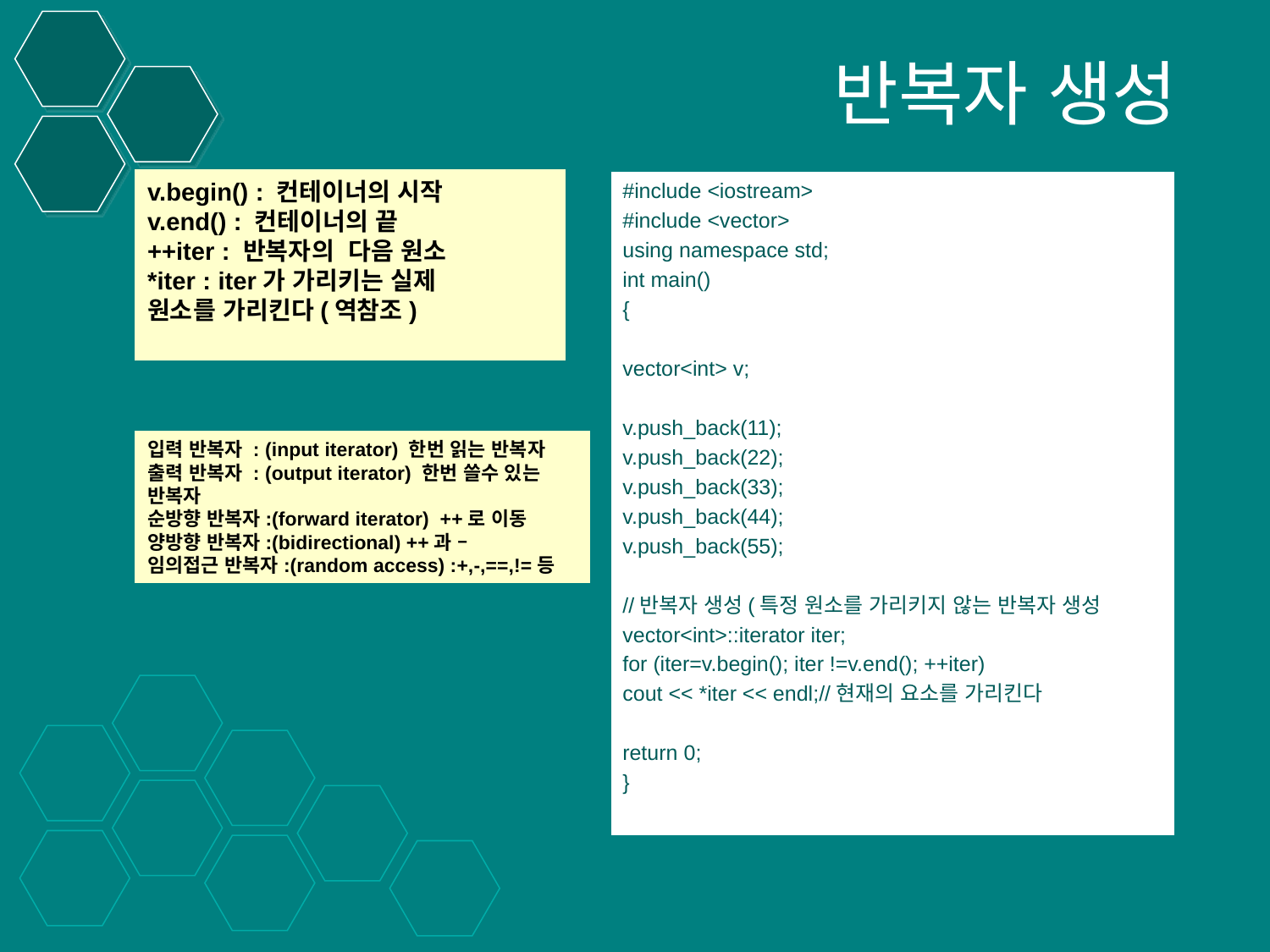

# 반복자 생성
v.begin() : 컨테이너의 시작
v.end() : 컨테이너의 끝
++iter : 반복자의  다음 원소
*iter : iter가 가리키는 실제
원소를 가리킨다(역참조)

#include <iostream>
#include <vector>
using namespace std;
int main()
{

vector<int> v;

v.push_back(11);
v.push_back(22);
v.push_back(33);
v.push_back(44);
v.push_back(55);

//반복자 생성(특정 원소를 가리키지 않는 반복자 생성
vector<int>::iterator iter;
for (iter=v.begin(); iter !=v.end(); ++iter)
cout << *iter << endl;//현재의 요소를 가리킨다

return 0;
}
입력 반복자 : (input iterator) 한번 읽는 반복자
출력 반복자 : (output iterator) 한번 쓸수 있는 반복자
순방향 반복자:(forward iterator)  ++로 이동
양방향 반복자:(bidirectional) ++과 –
임의접근 반복자:(random access) :+,-,==,!=등